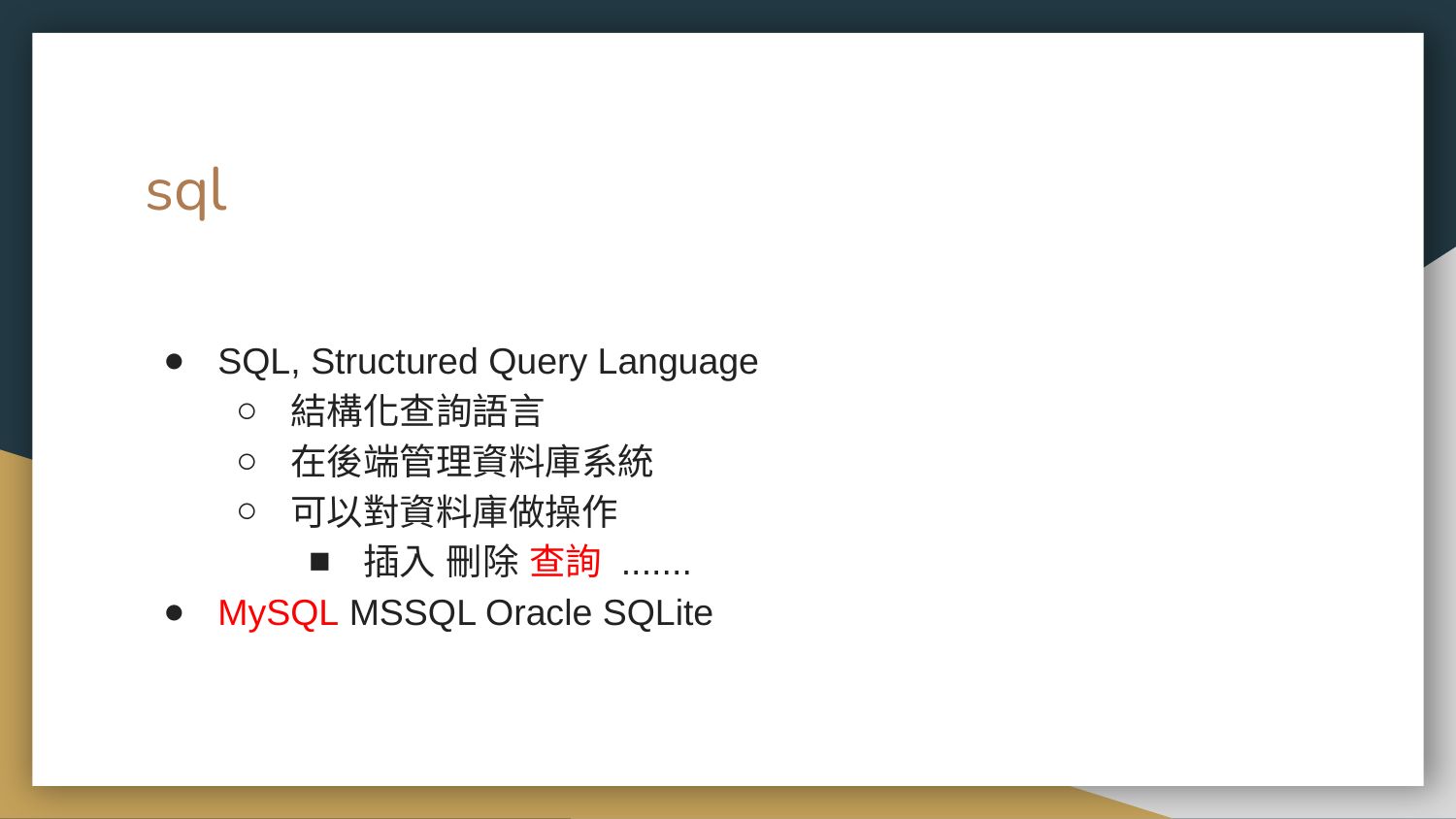

# sql
SQL, Structured Query Language
結構化查詢語言
在後端管理資料庫系統
可以對資料庫做操作
插入 刪除 查詢 .......
MySQL MSSQL Oracle SQLite